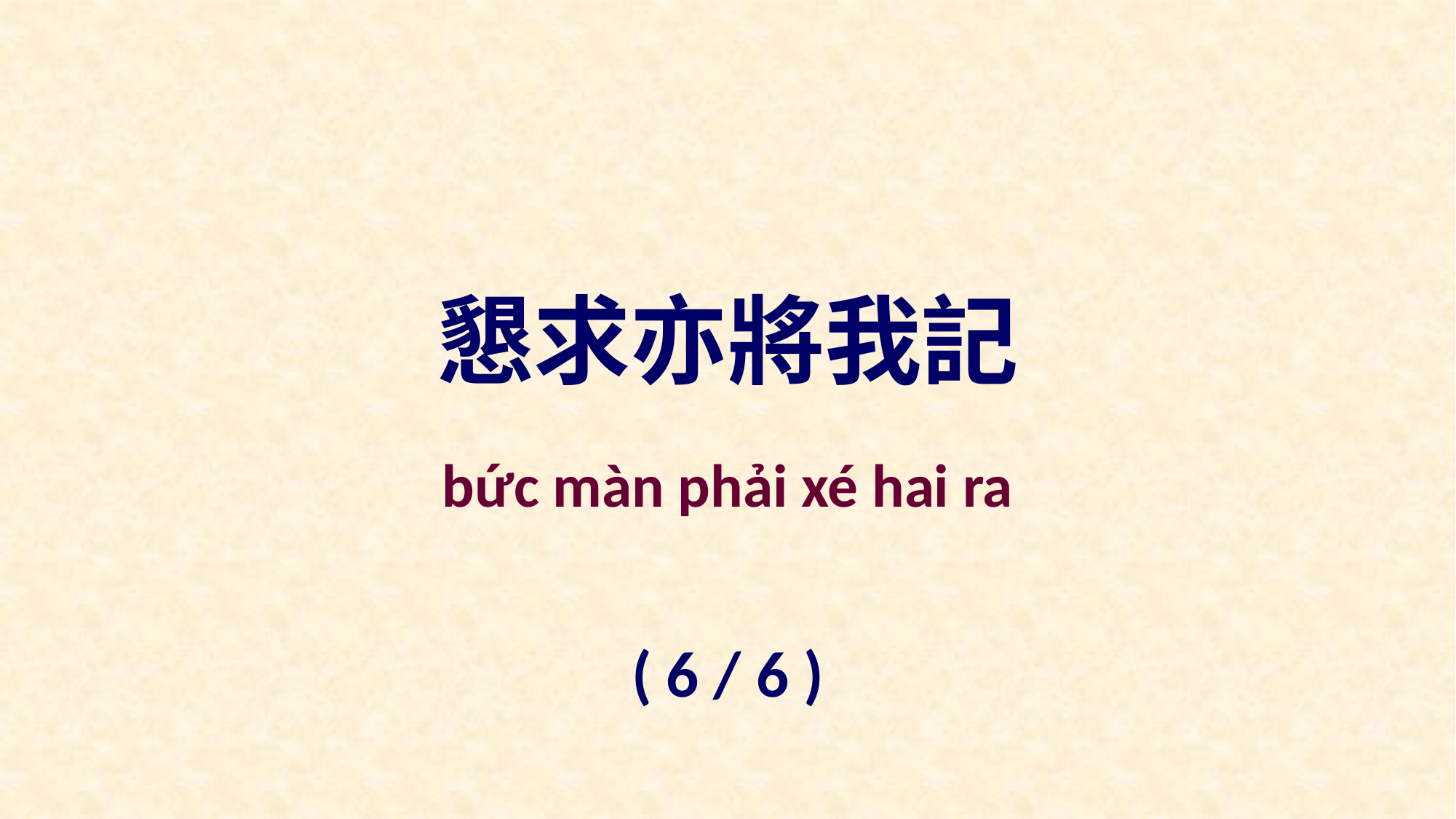

懇求亦將我記
bức màn phải xé hai ra
( 6 / 6 )